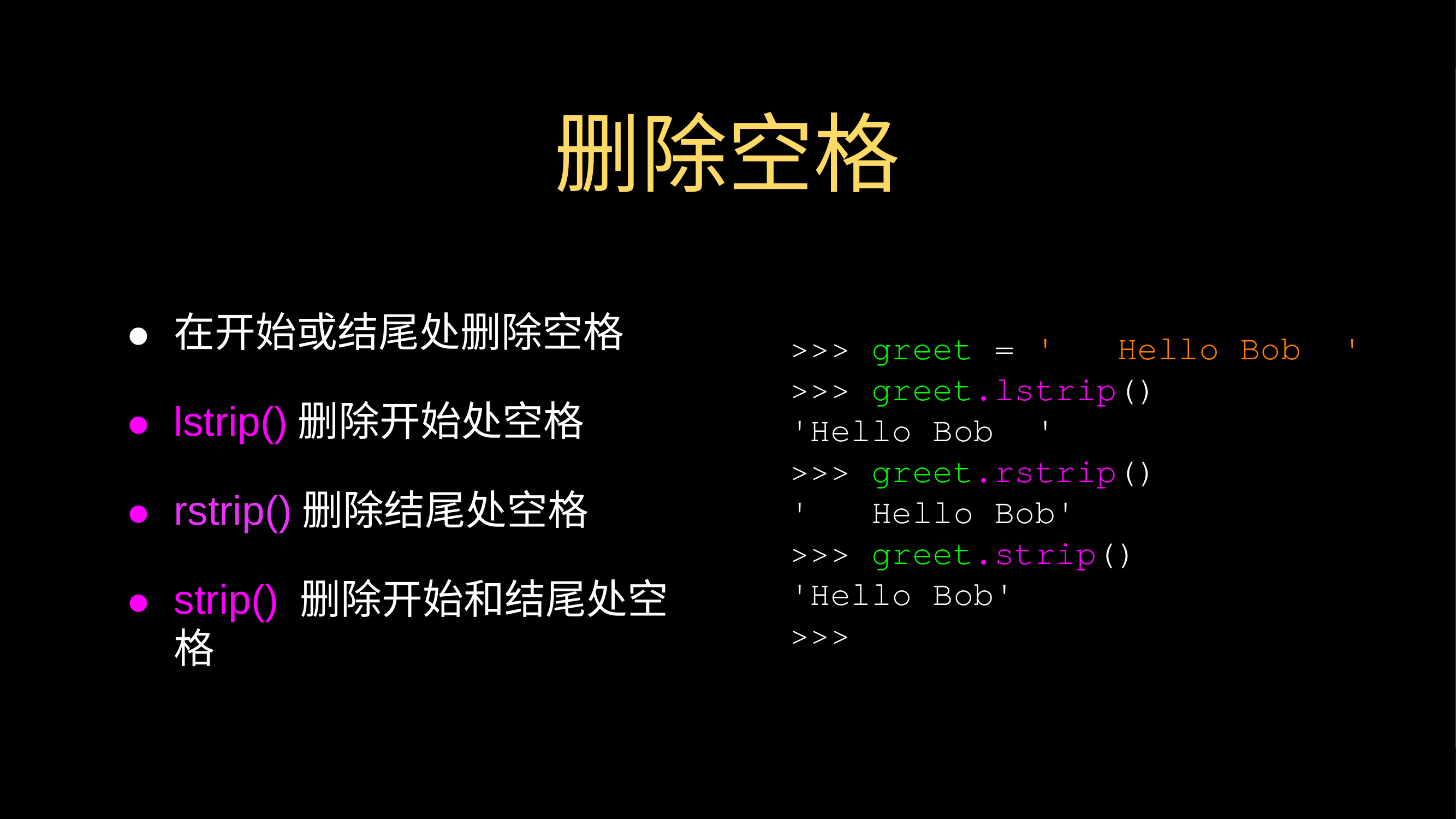

# 删除空格
在开始或结尾处删除空格
lstrip()删除开始处空格
rstrip()删除结尾处空格
strip() 删除开始和结尾处空格
>>> greet = '   Hello Bob  '
>>> greet.lstrip()
'Hello Bob  '
>>> greet.rstrip()
'   Hello Bob'
>>> greet.strip()
'Hello Bob'
>>>